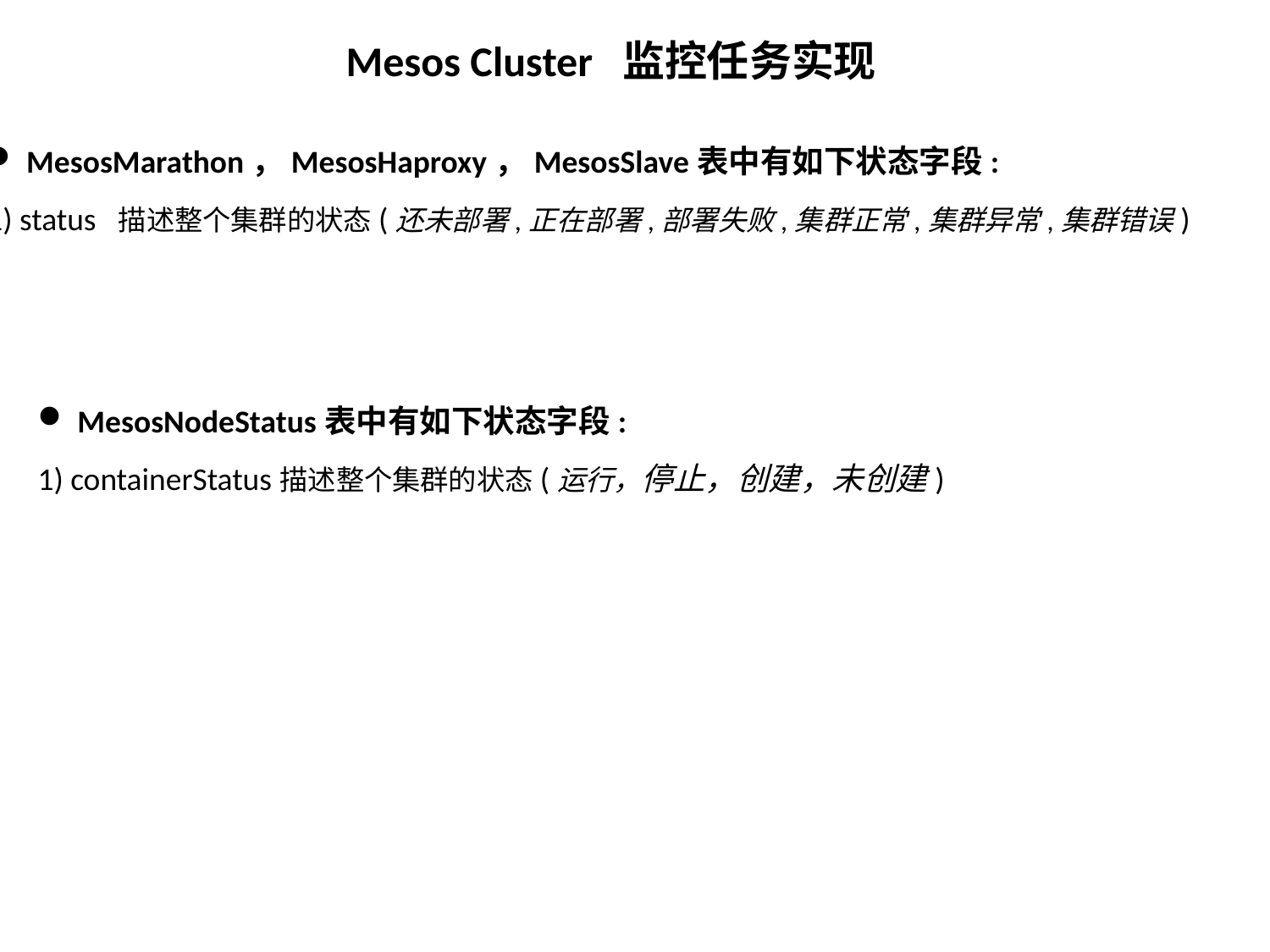

Mesos Cluster  监控任务实现
MesosMarathon，MesosHaproxy，MesosSlave表中有如下状态字段:
1) status  描述整个集群的状态(还未部署,正在部署,部署失败,集群正常,集群异常,集群错误)
MesosNodeStatus表中有如下状态字段:
1) containerStatus描述整个集群的状态(运行，停止，创建，未创建)